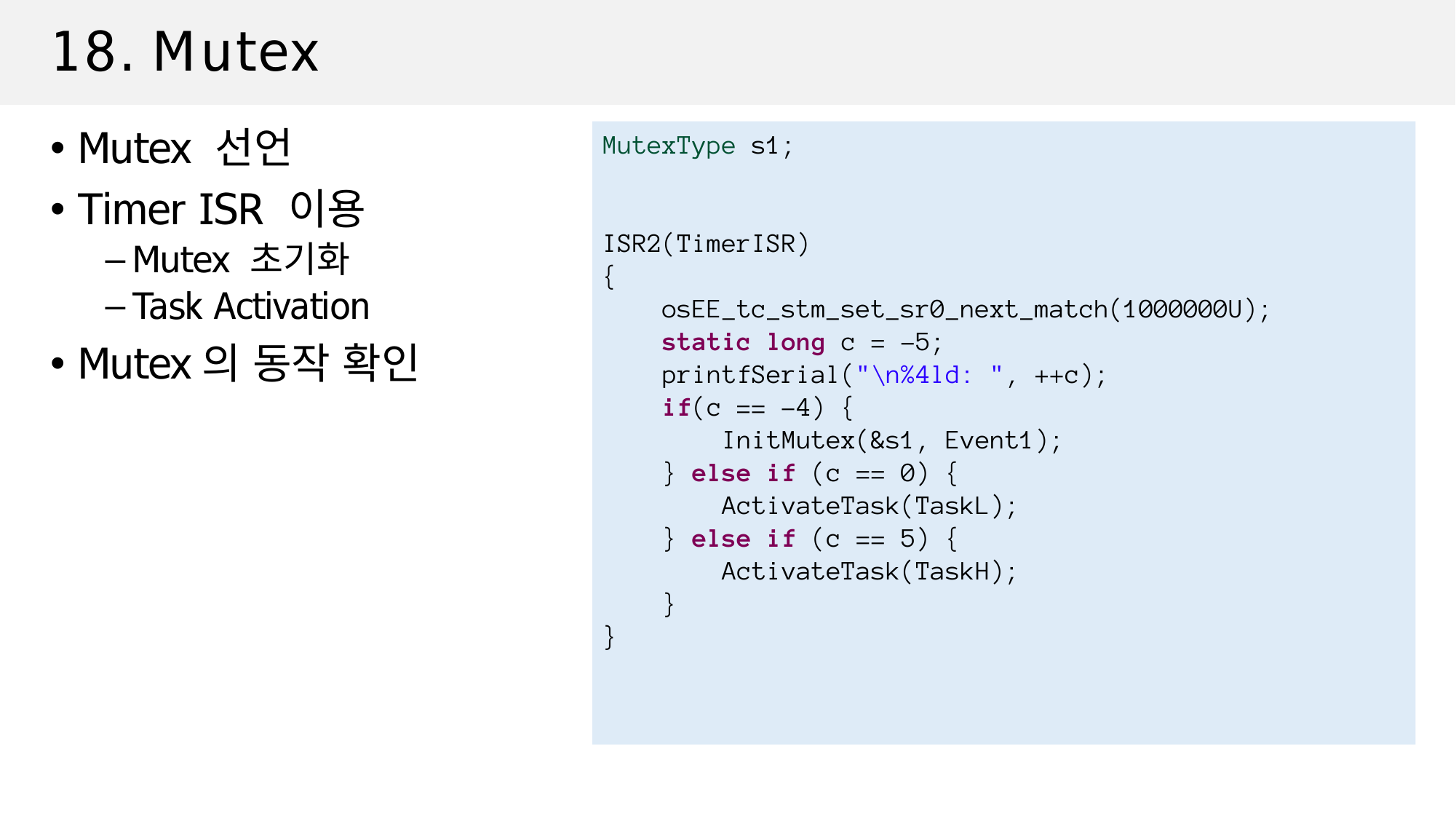

# 18. Mutex
Mutex 선언
Timer ISR 이용
Mutex 초기화
Task Activation
Mutex의 동작 확인

MutexType s1;

ISR2(TimerISR)
{
    osEE_tc_stm_set_sr0_next_match(1000000U);
    static long c = -5;
    printfSerial("\n%4ld: ", ++c);
    if(c == -4) {
        InitMutex(&s1, Event1);
    } else if (c == 0) {
        ActivateTask(TaskL);
    } else if (c == 5) {
        ActivateTask(TaskH);
    }
}